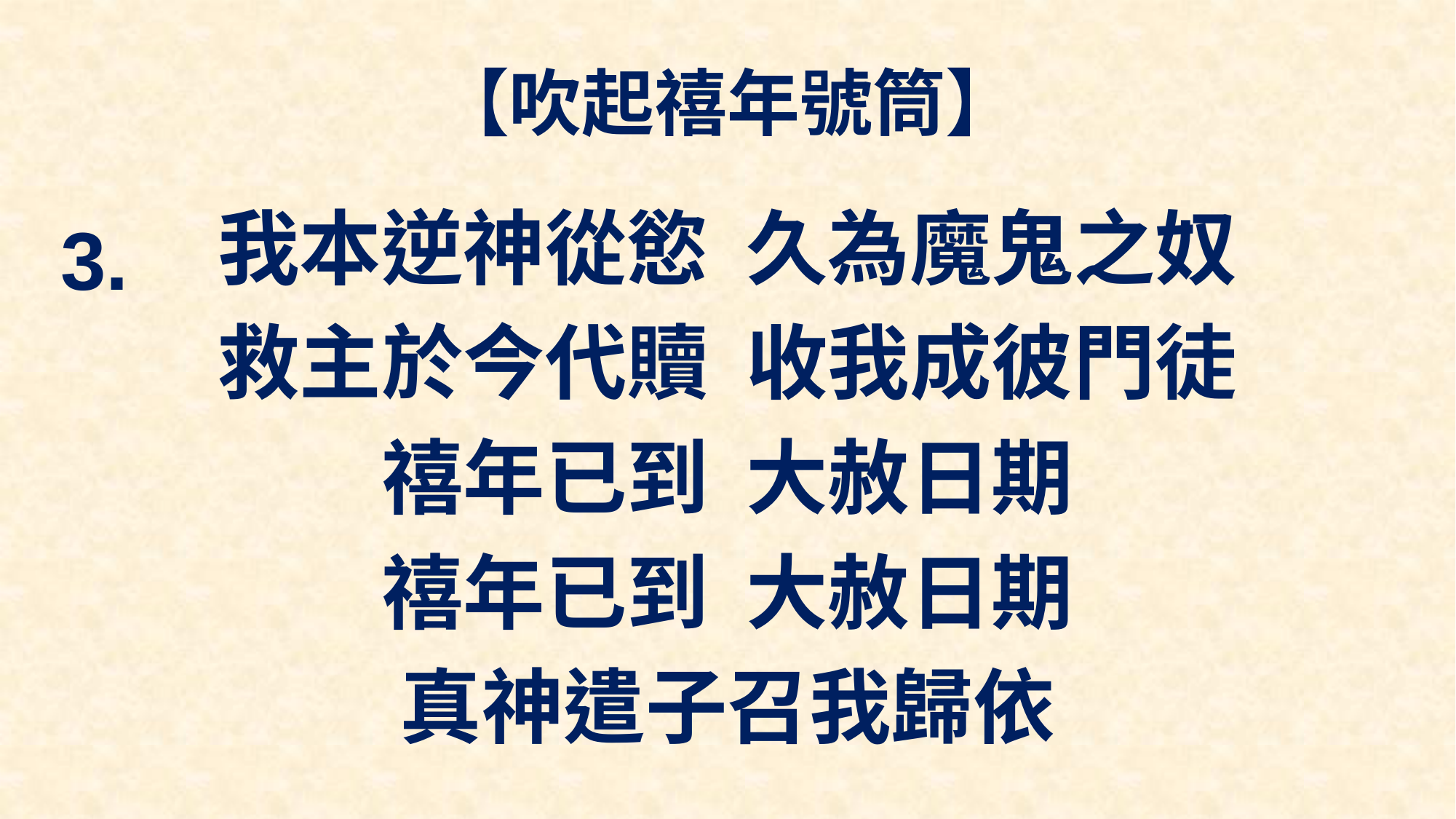

# 【吹起禧年號筒】
我本逆神從慾  久為魔鬼之奴
救主於今代贖  收我成彼門徒
禧年已到  大赦日期
禧年已到  大赦日期
真神遣子召我歸依
3.